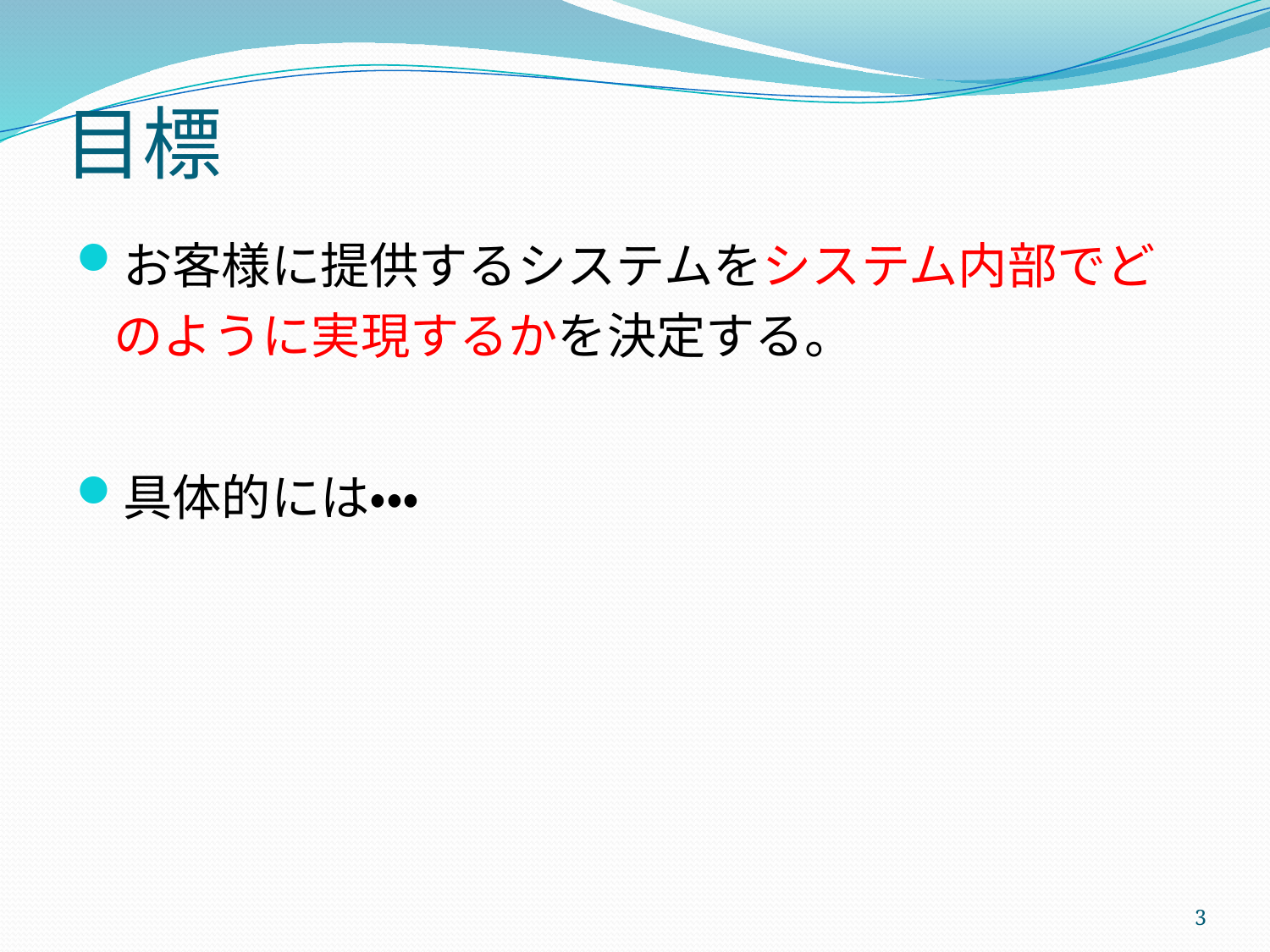

# 目標
お客様に提供するシステムをシステム内部でどのように実現するかを決定する。

具体的には・・・

3